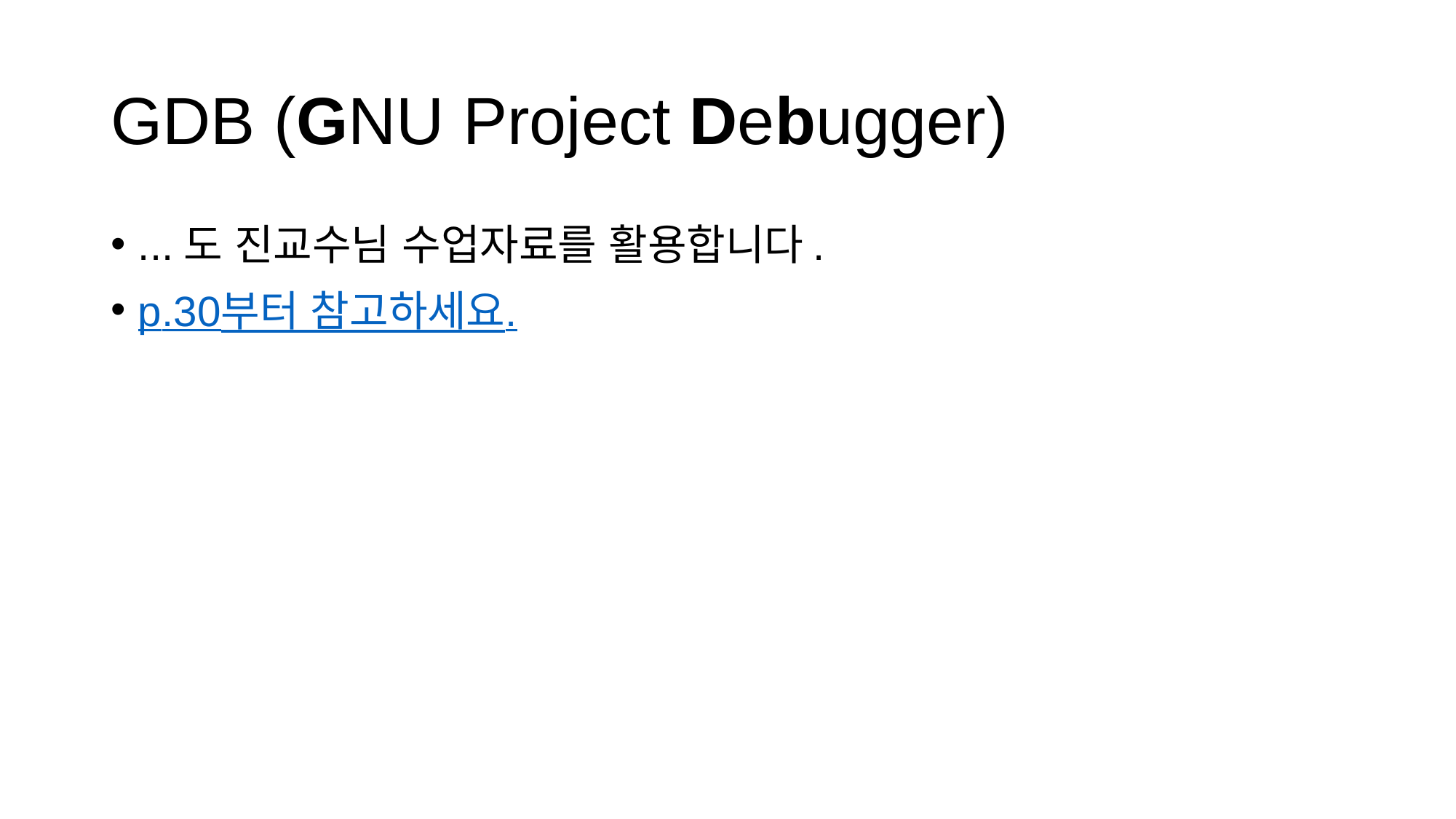

# GDB (GNU Project Debugger)
...도 진교수님 수업자료를 활용합니다.
p.30부터 참고하세요.